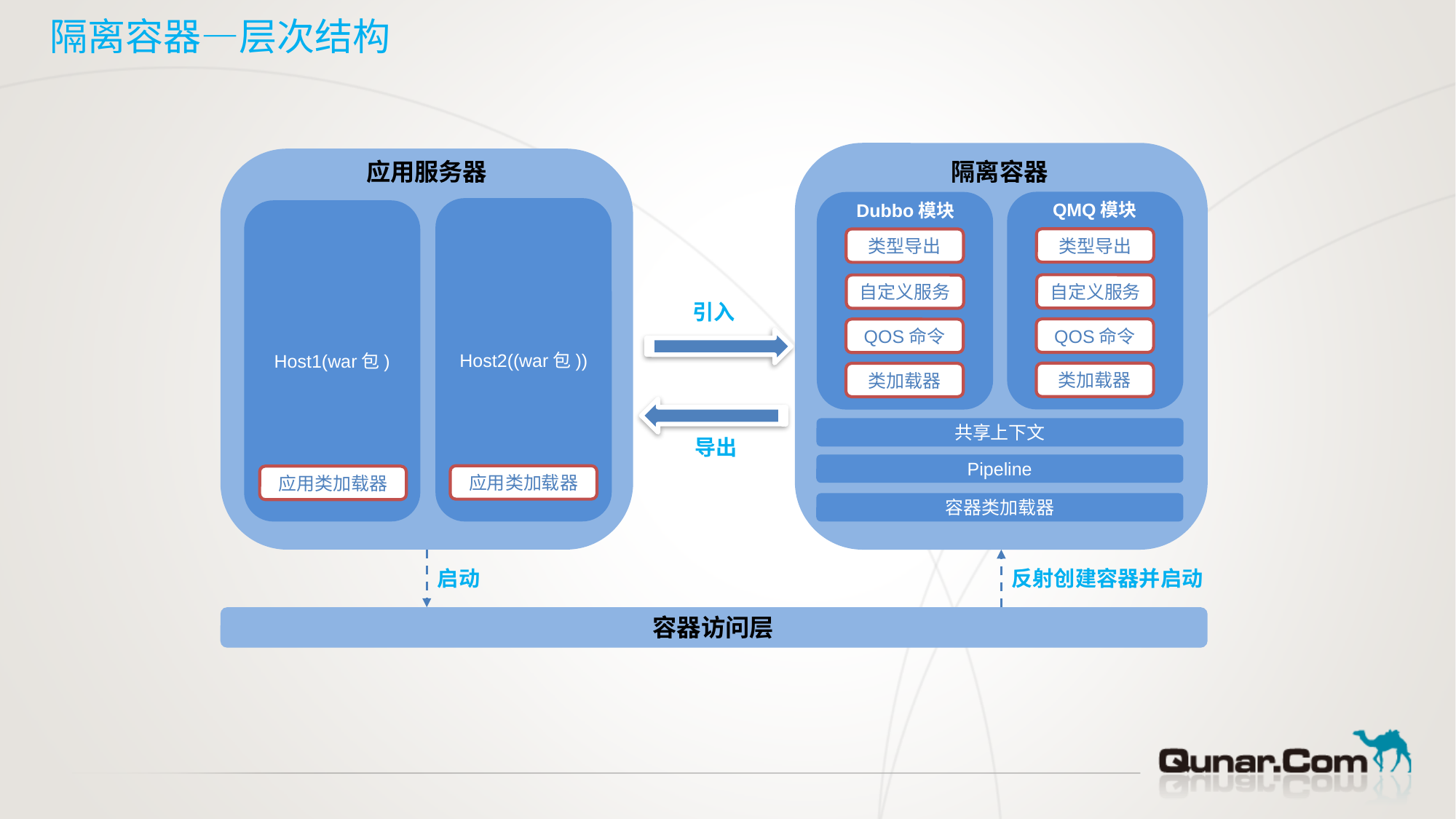

# 隔离容器—层次结构

应用服务器
隔离容器

QMQ模块
Dubbo模块
Host2((war包))
Host1(war包)
类型导出
类型导出
自定义服务
自定义服务
引入
QOS命令
QOS命令

类加载器
类加载器

共享上下文
导出
Pipeline
应用类加载器
应用类加载器
容器类加载器
反射创建容器并启动
启动

容器访问层